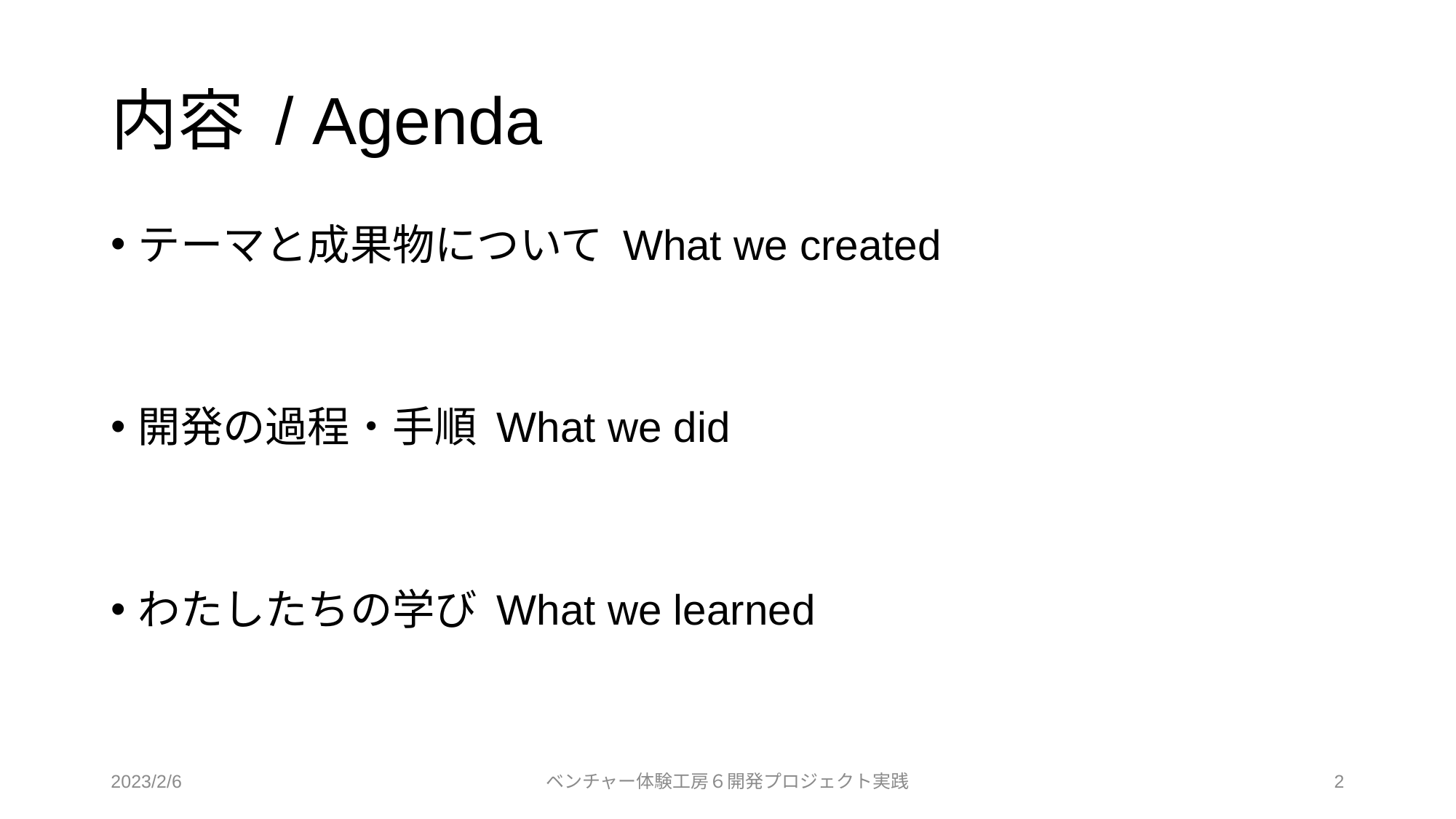

# 内容 / Agenda
テーマと成果物について What we created

開発の過程・手順 What we did

わたしたちの学び What we learned

2023/2/6
ベンチャー体験工房６開発プロジェクト実践
2